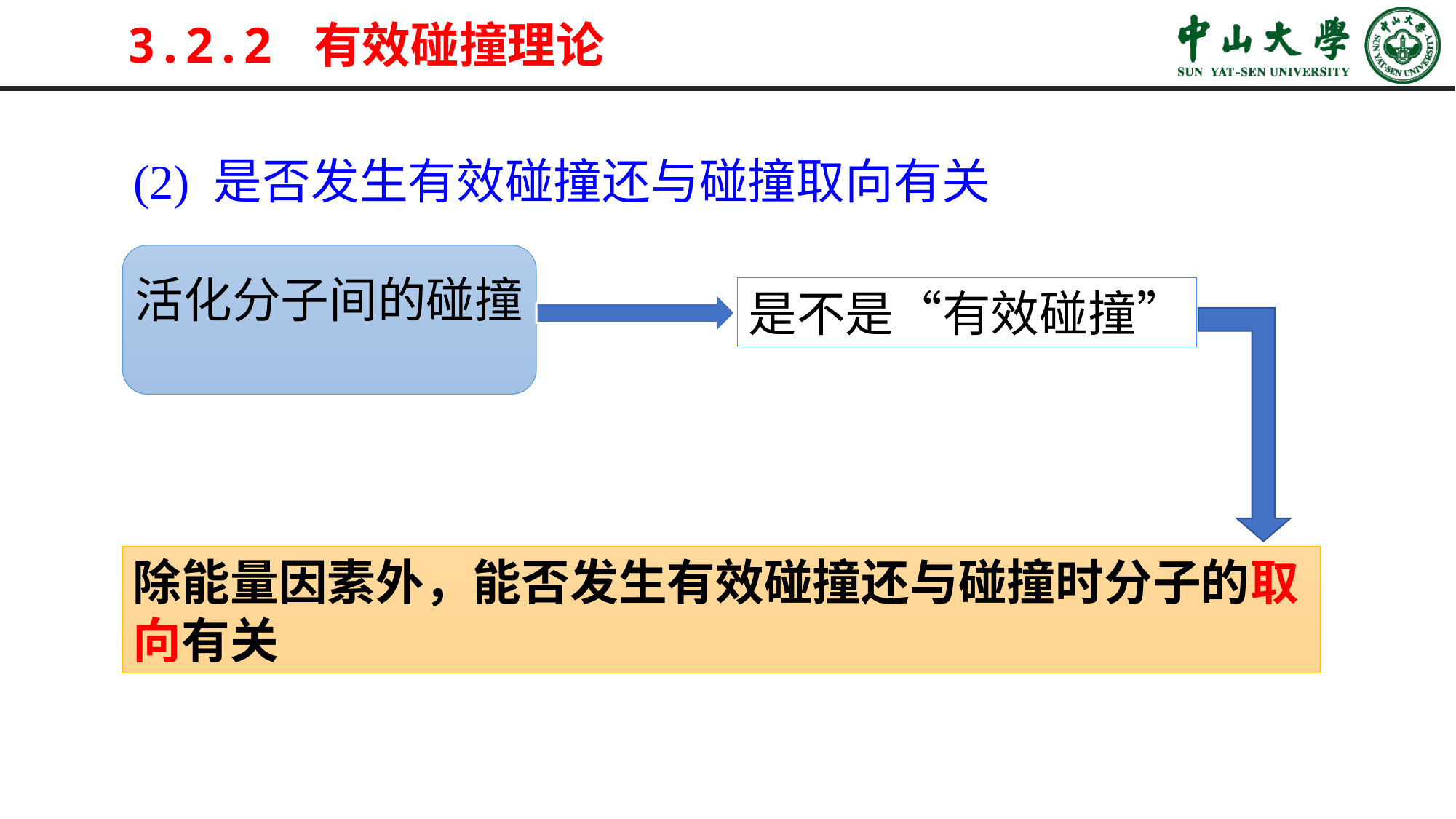

# 3.2.2 有效碰撞理论
(2) 是否发生有效碰撞还与碰撞取向有关

活化分子间的碰撞
是不是“有效碰撞”

除能量因素外，能否发生有效碰撞还与碰撞时分子的取向有关